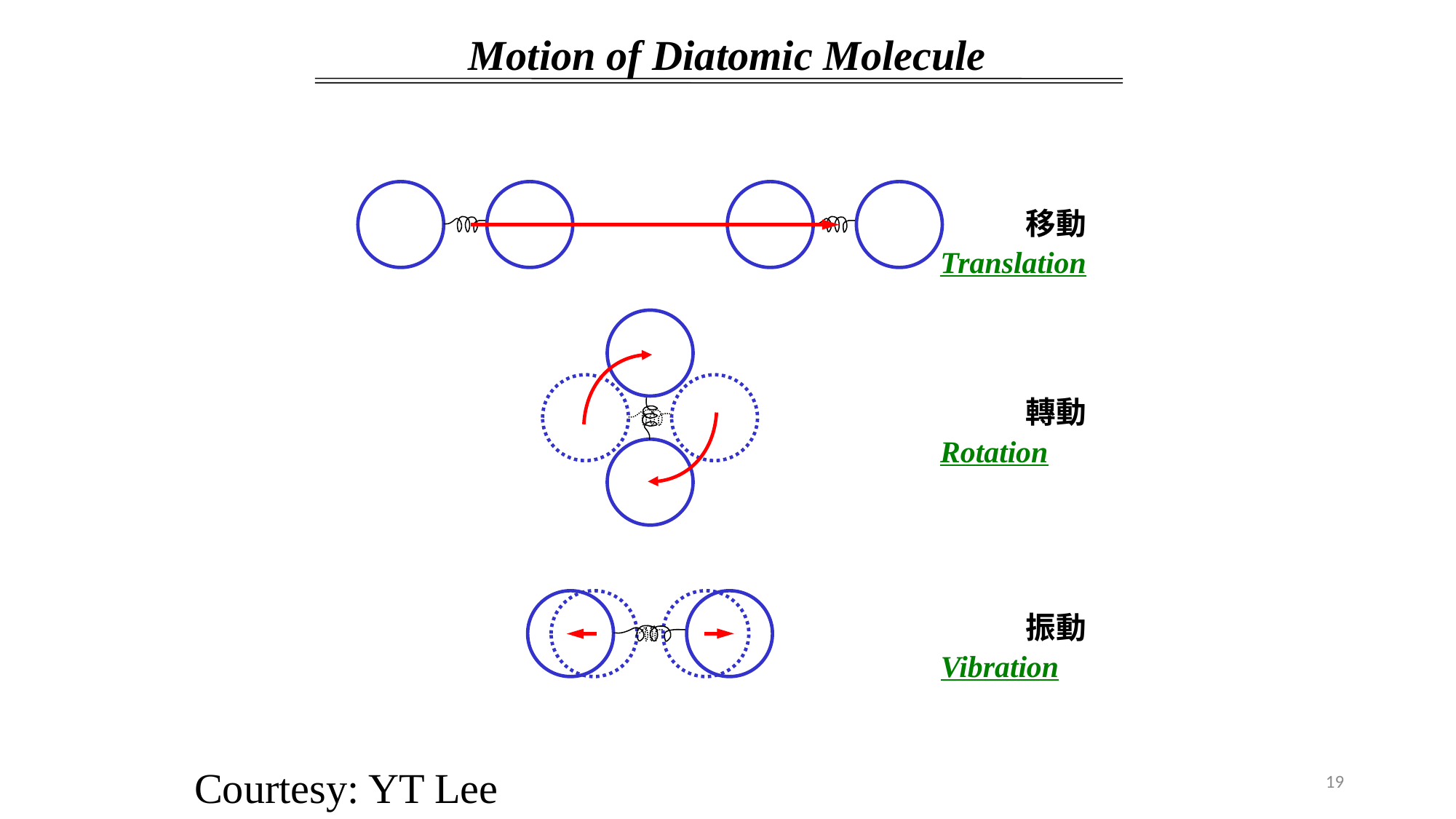

Motion of Diatomic Molecule

移動
Translation

轉動

Rotation

振動
Vibration
Courtesy: YT Lee
19